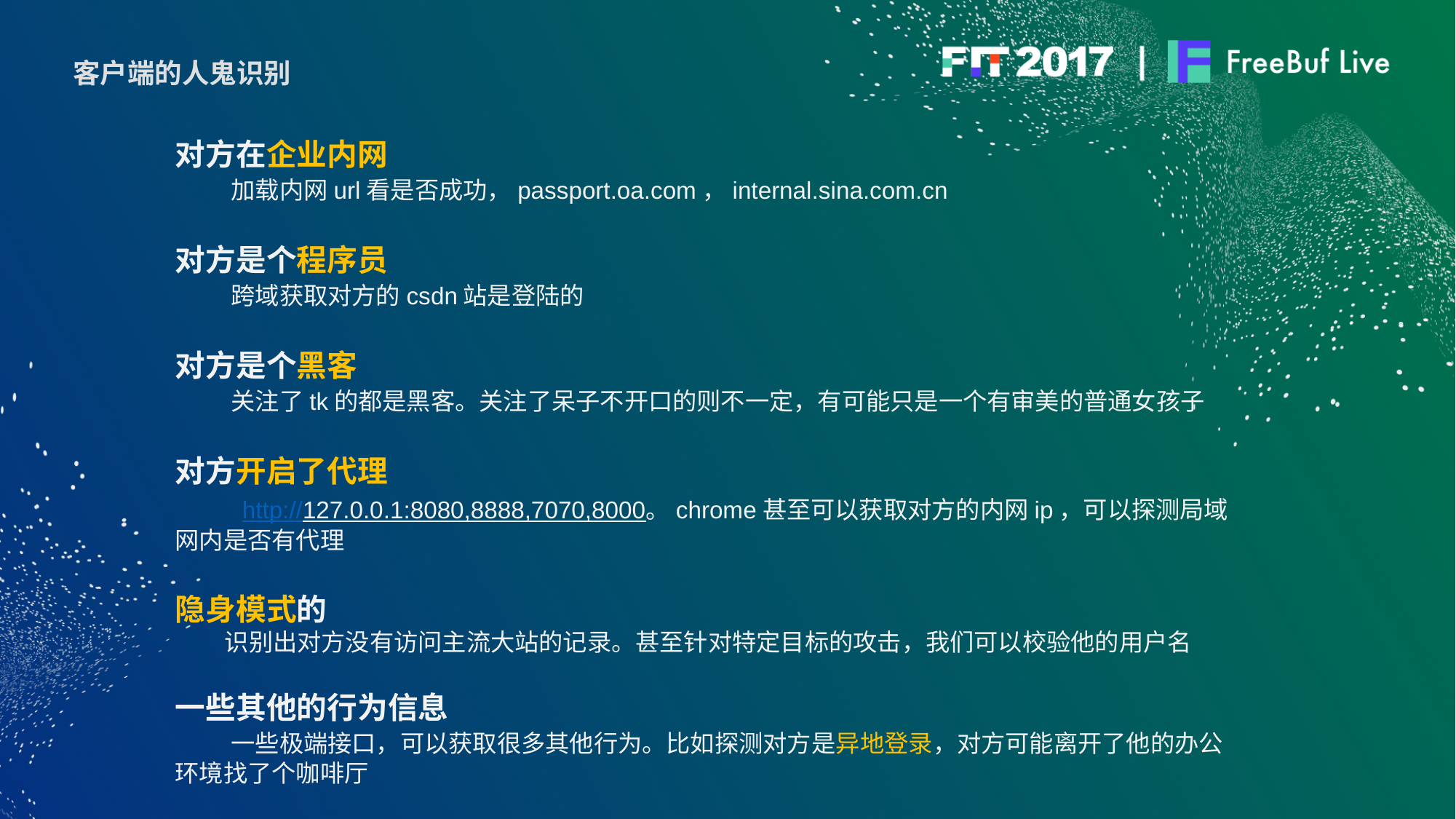

客户端的人鬼识别
对方在企业内网
        加载内网url看是否成功，passport.oa.com，internal.sina.com.cn

对方是个程序员
        跨域获取对方的csdn站是登陆的

对方是个黑客
        关注了tk的都是黑客。关注了呆子不开口的则不一定，有可能只是一个有审美的普通女孩子

对方开启了代理
        http://127.0.0.1:8080,8888,7070,8000。chrome甚至可以获取对方的内网ip，可以探测局域网内是否有代理

隐身模式的
        识别出对方没有访问主流大站的记录。甚至针对特定目标的攻击，我们可以校验他的用户名

一些其他的行为信息
        一些极端接口，可以获取很多其他行为。比如探测对方是异地登录，对方可能离开了他的办公环境找了个咖啡厅